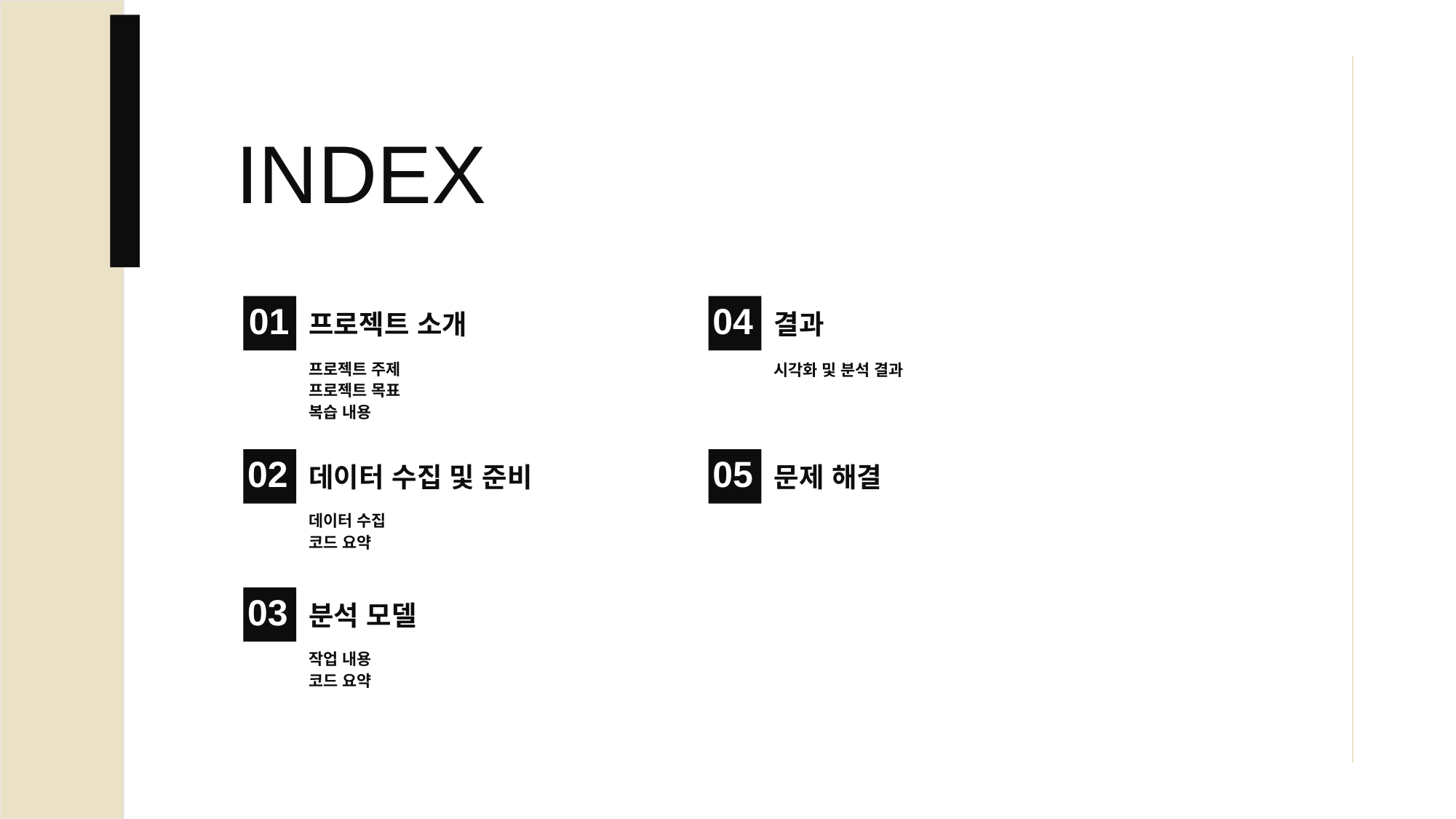

INDEX
01
04

프로젝트 소개
결과
프로젝트 주제
시각화 및 분석 결과
프로젝트 목표
복습 내용
02
05

데이터 수집 및 준비
문제 해결
데이터 수집
코드 요약
03

분석 모델
작업 내용
코드 요약